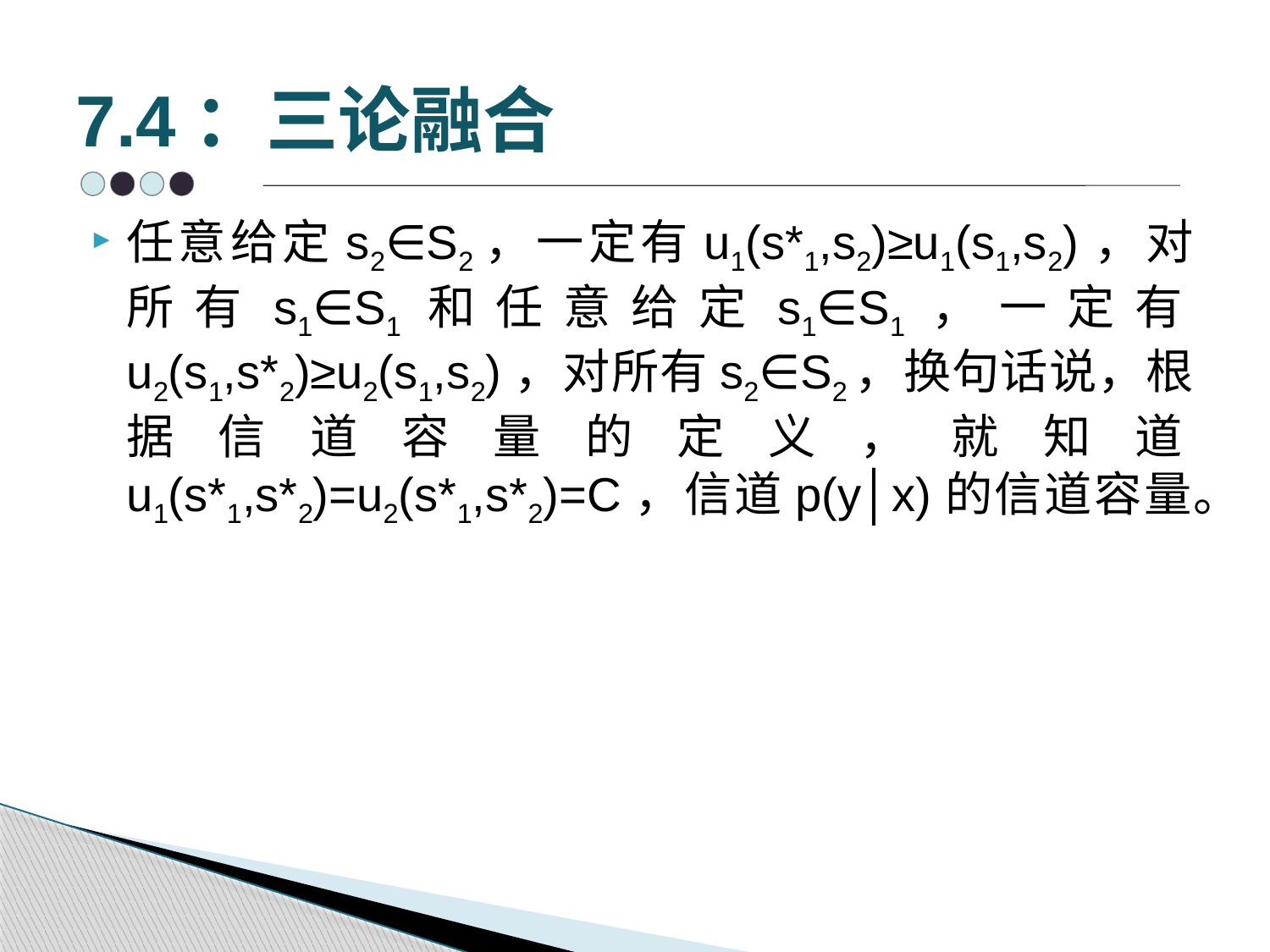

# 7.4：三论融合

任意给定s2∈S2，一定有u1(s*1,s2)≥u1(s1,s2)，对所有s1∈S1和任意给定s1∈S1，一定有u2(s1,s*2)≥u2(s1,s2)，对所有s2∈S2，换句话说，根据信道容量的定义，就知道u1(s*1,s*2)=u2(s*1,s*2)=C，信道p(y│x)的信道容量。